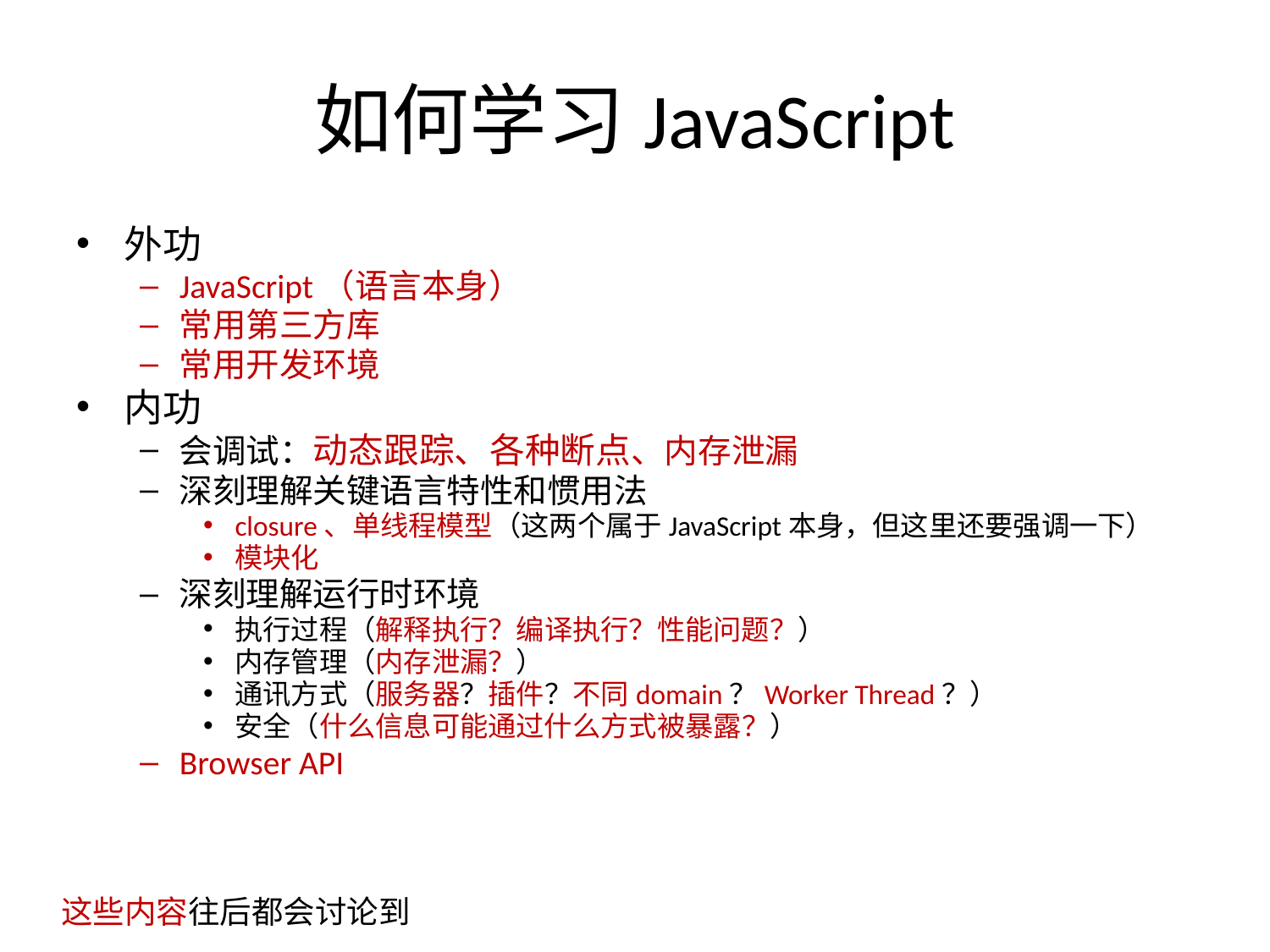

# 如何学习JavaScript
外功
JavaScript（语言本身）
常用第三方库
常用开发环境
内功
会调试：动态跟踪、各种断点、内存泄漏
深刻理解关键语言特性和惯用法
closure、单线程模型（这两个属于JavaScript本身，但这里还要强调一下）
模块化
深刻理解运行时环境
执行过程（解释执行？编译执行？性能问题？）
内存管理（内存泄漏？）
通讯方式（服务器？插件？不同domain？Worker Thread？）
安全（什么信息可能通过什么方式被暴露？）
Browser API
这些内容往后都会讨论到